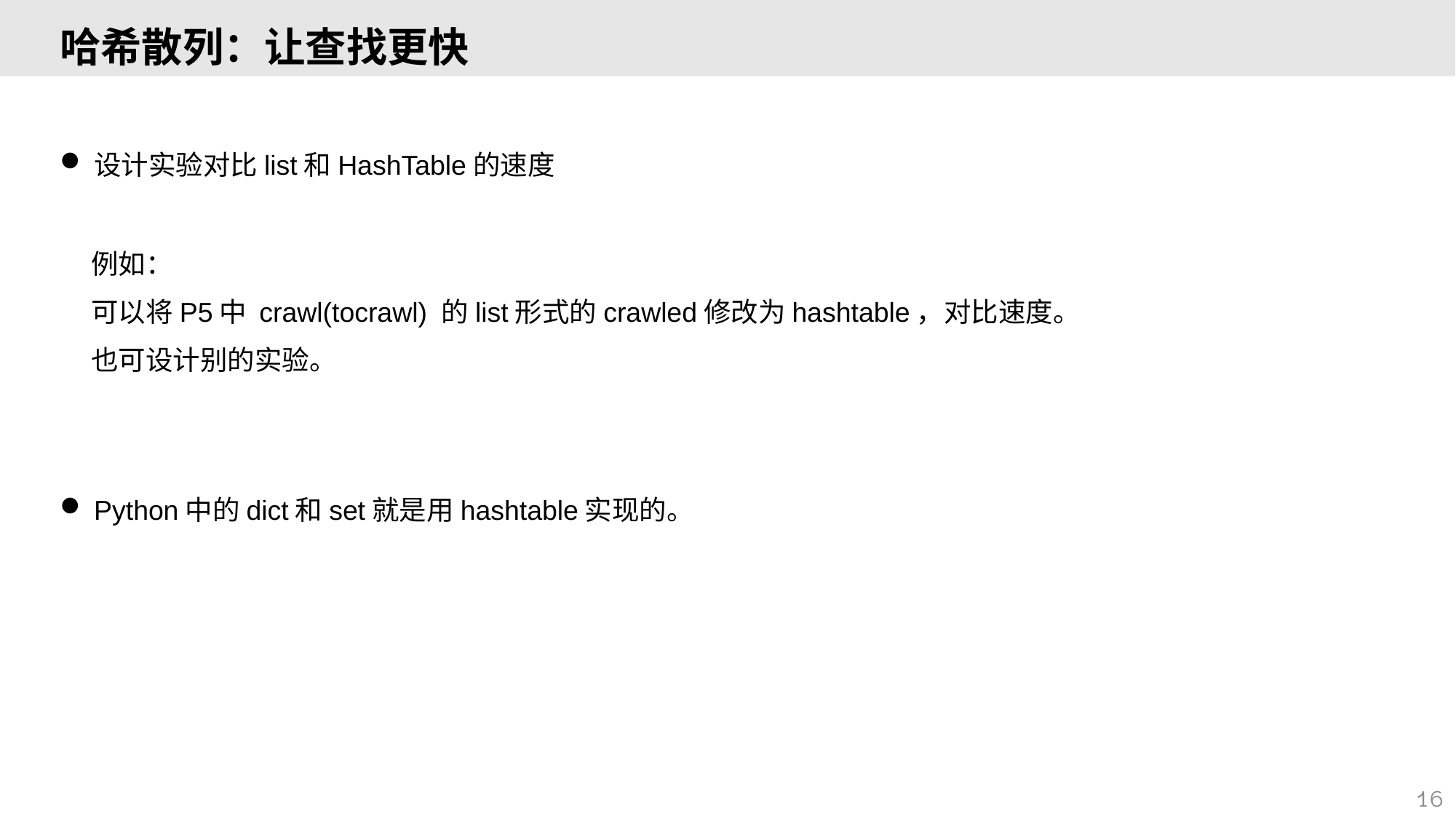

# 哈希散列：让查找更快

设计实验对比list和HashTable的速度

    例如：
    可以将P5中 crawl(tocrawl) 的list形式的crawled修改为hashtable，对比速度。
    也可设计别的实验。

Python中的dict和set就是用hashtable实现的。
16